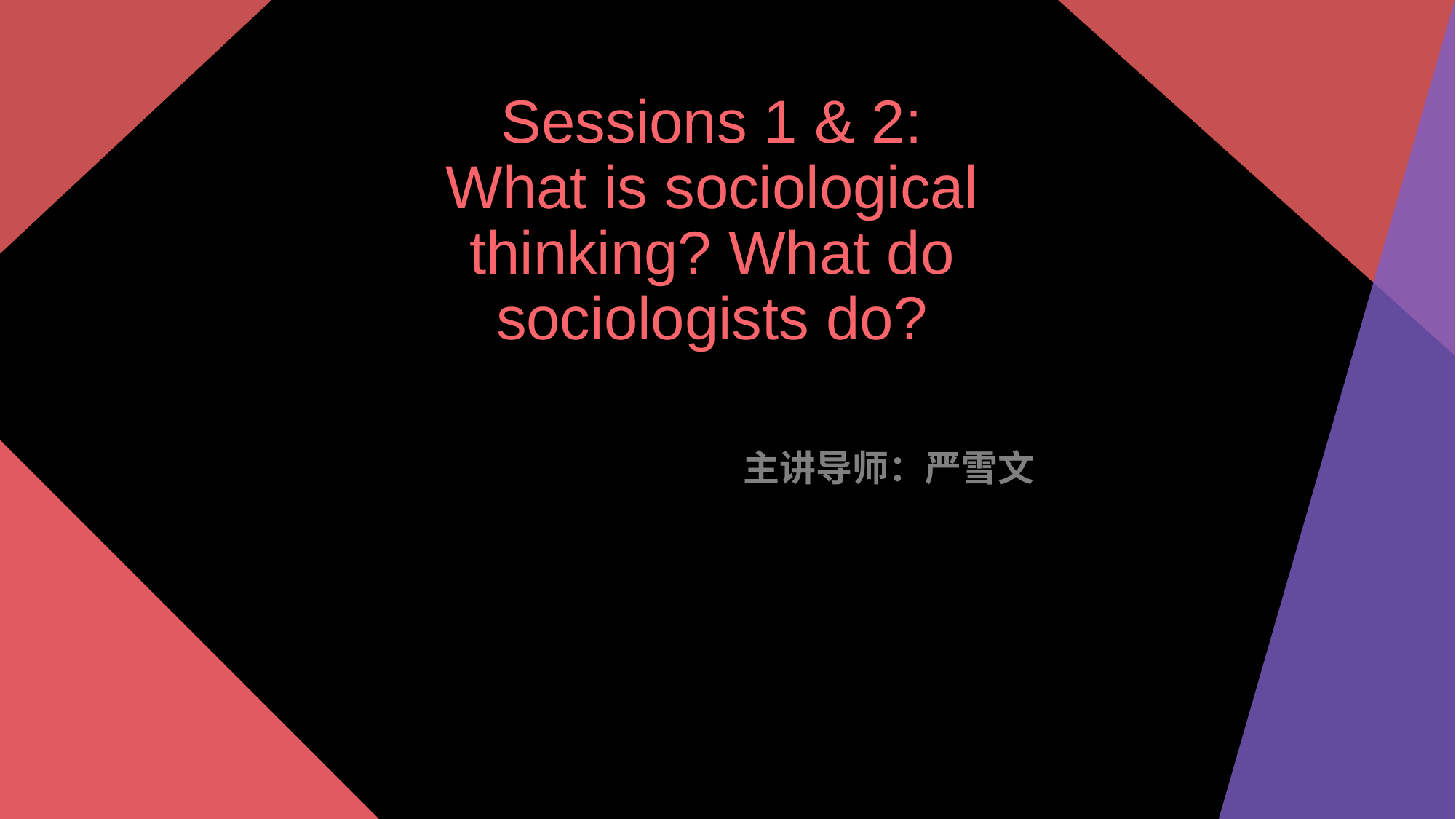

Sessions 1 & 2:
What is sociological thinking? What do sociologists do?

主讲导师：严雪文